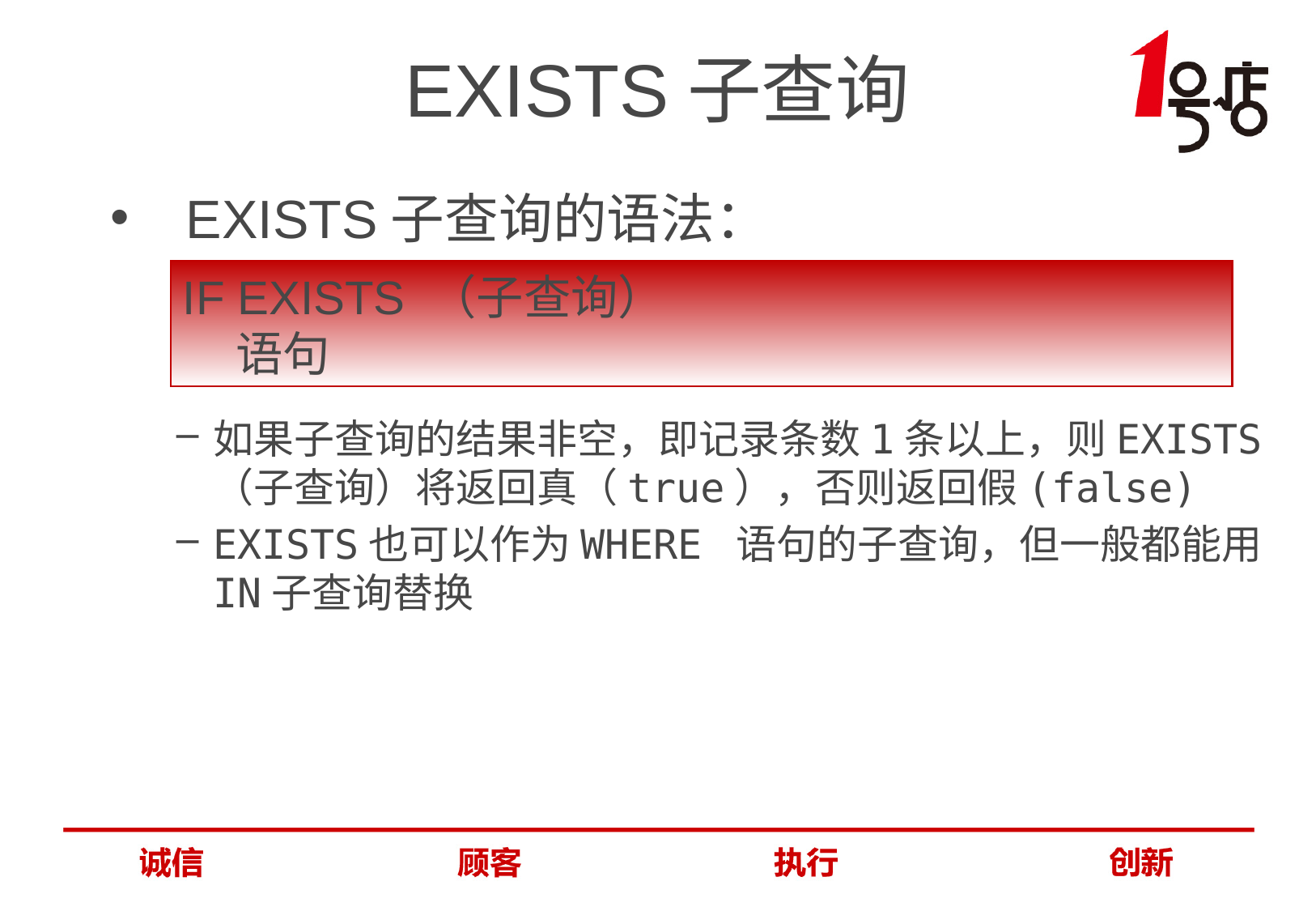

# EXISTS子查询
  EXISTS子查询的语法：

IF EXISTS （子查询）
    语句
如果子查询的结果非空，即记录条数1条以上，则EXISTS （子查询）将返回真（true），否则返回假(false)
EXISTS也可以作为WHERE 语句的子查询，但一般都能用IN子查询替换